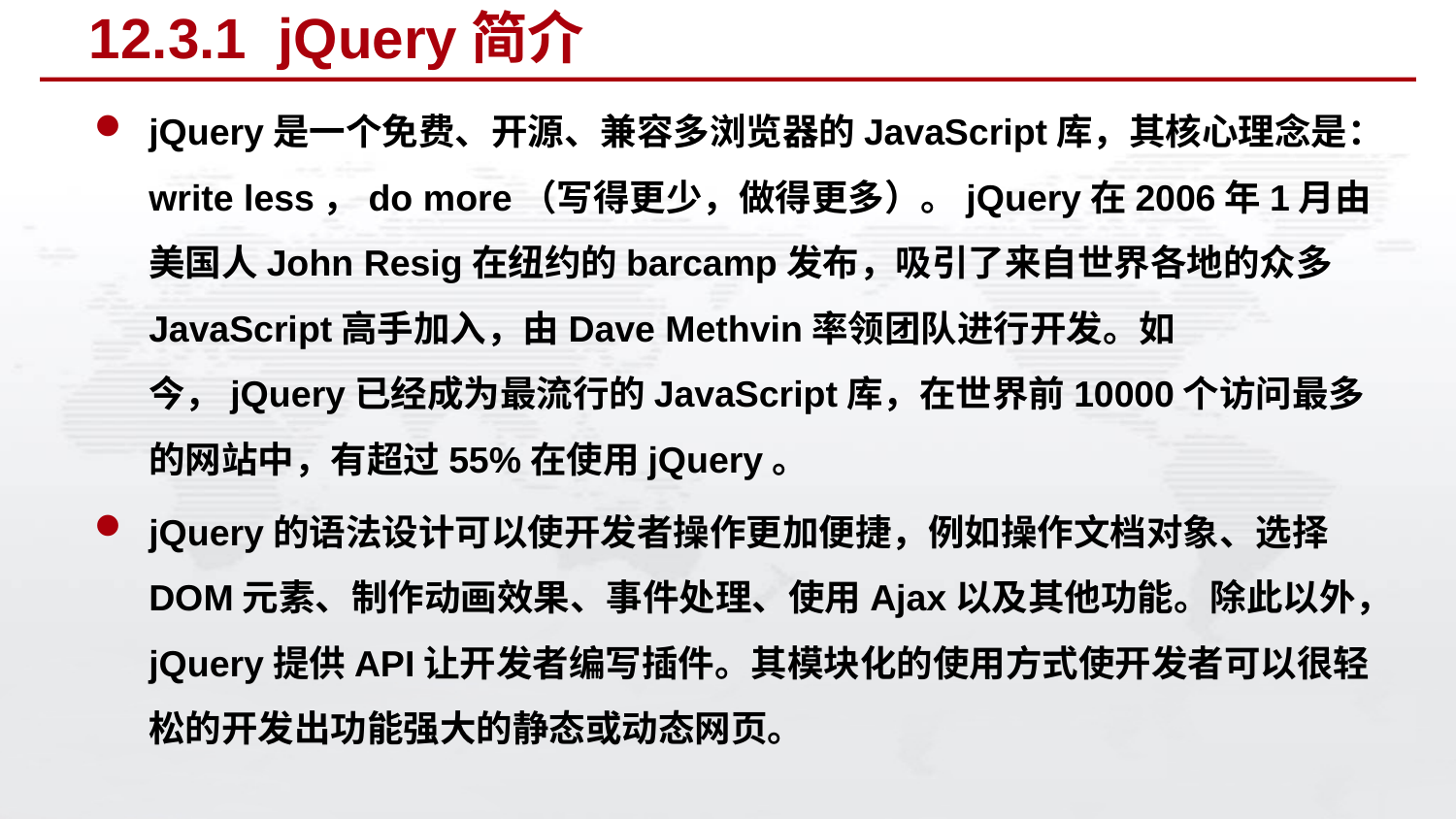

# 12.3.1  jQuery简介
jQuery是一个免费、开源、兼容多浏览器的JavaScript库，其核心理念是：write less，do more（写得更少，做得更多）。jQuery在2006年1月由美国人John Resig在纽约的barcamp发布，吸引了来自世界各地的众多JavaScript高手加入，由Dave Methvin率领团队进行开发。如今，jQuery已经成为最流行的JavaScript库，在世界前10000个访问最多的网站中，有超过55%在使用jQuery。
jQuery的语法设计可以使开发者操作更加便捷，例如操作文档对象、选择DOM元素、制作动画效果、事件处理、使用Ajax以及其他功能。除此以外，jQuery提供API让开发者编写插件。其模块化的使用方式使开发者可以很轻松的开发出功能强大的静态或动态网页。